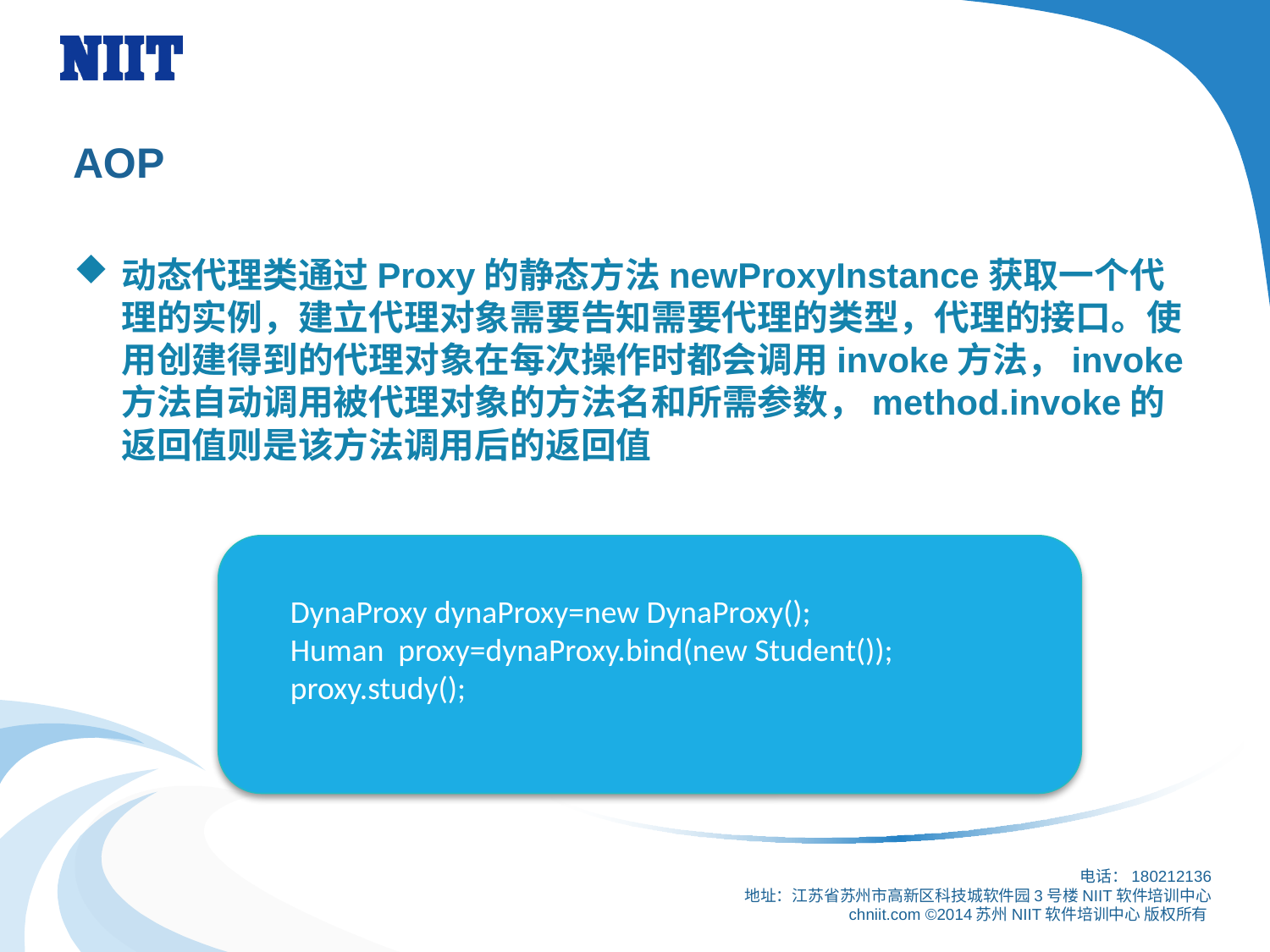

# AOP
动态代理类通过Proxy的静态方法newProxyInstance获取一个代理的实例，建立代理对象需要告知需要代理的类型，代理的接口。使用创建得到的代理对象在每次操作时都会调用invoke方法，invoke方法自动调用被代理对象的方法名和所需参数，method.invoke的返回值则是该方法调用后的返回值

DynaProxy dynaProxy=new DynaProxy();
Human  proxy=dynaProxy.bind(new Student());
proxy.study();